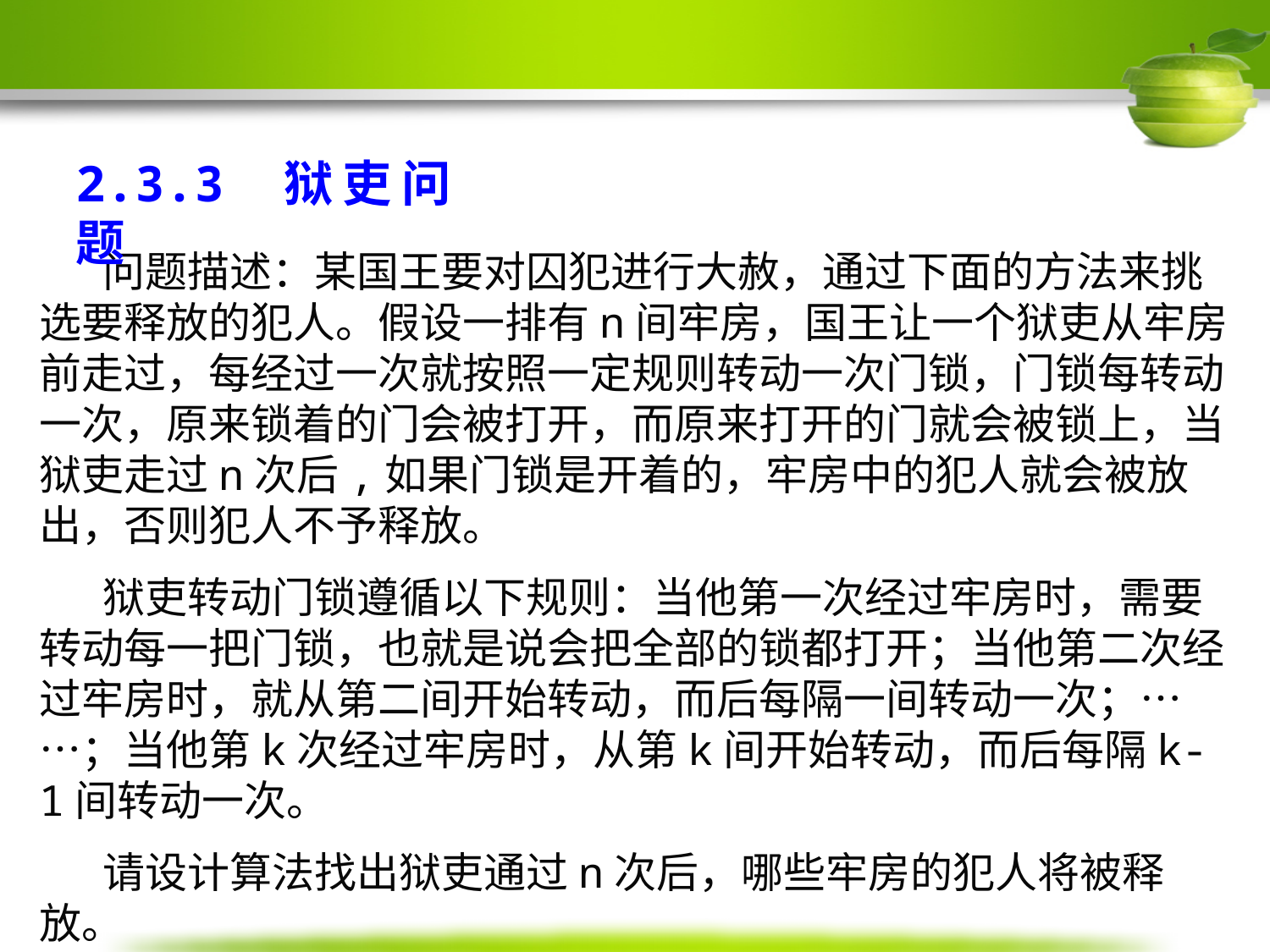

2.3.3 狱吏问题
问题描述：某国王要对囚犯进行大赦，通过下面的方法来挑选要释放的犯人。假设一排有n间牢房，国王让一个狱吏从牢房前走过，每经过一次就按照一定规则转动一次门锁，门锁每转动一次，原来锁着的门会被打开，而原来打开的门就会被锁上，当狱吏走过n次后,如果门锁是开着的，牢房中的犯人就会被放出，否则犯人不予释放。
狱吏转动门锁遵循以下规则：当他第一次经过牢房时，需要转动每一把门锁，也就是说会把全部的锁都打开；当他第二次经过牢房时，就从第二间开始转动，而后每隔一间转动一次；……；当他第k次经过牢房时，从第k间开始转动，而后每隔k-1间转动一次。
请设计算法找出狱吏通过n次后，哪些牢房的犯人将被释放。